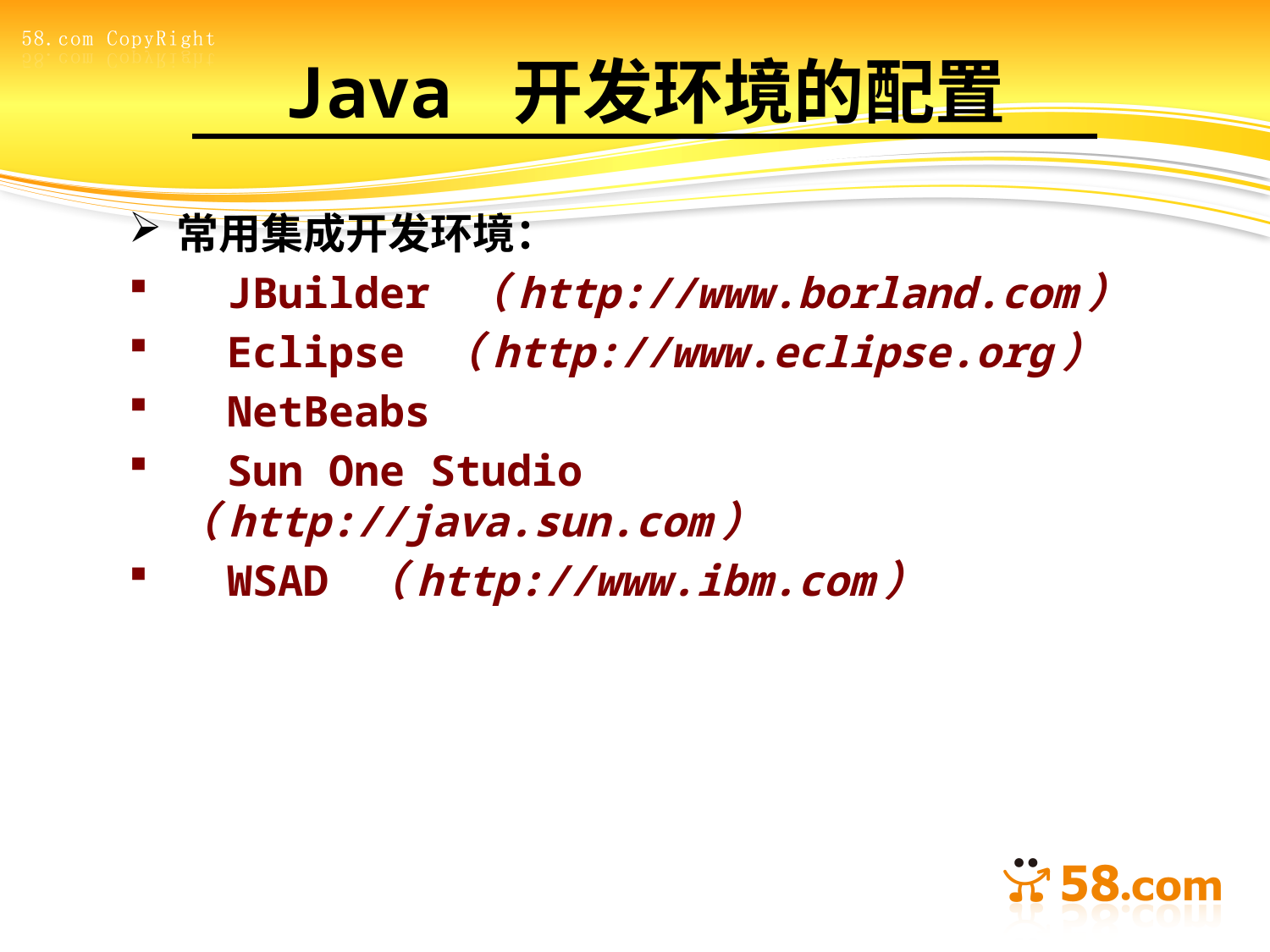

Java 开发环境的配置
常用集成开发环境：
  JBuilder （http://www.borland.com）
  Eclipse （http://www.eclipse.org）
  NetBeabs
  Sun One Studio （http://java.sun.com）
  WSAD （http://www.ibm.com）